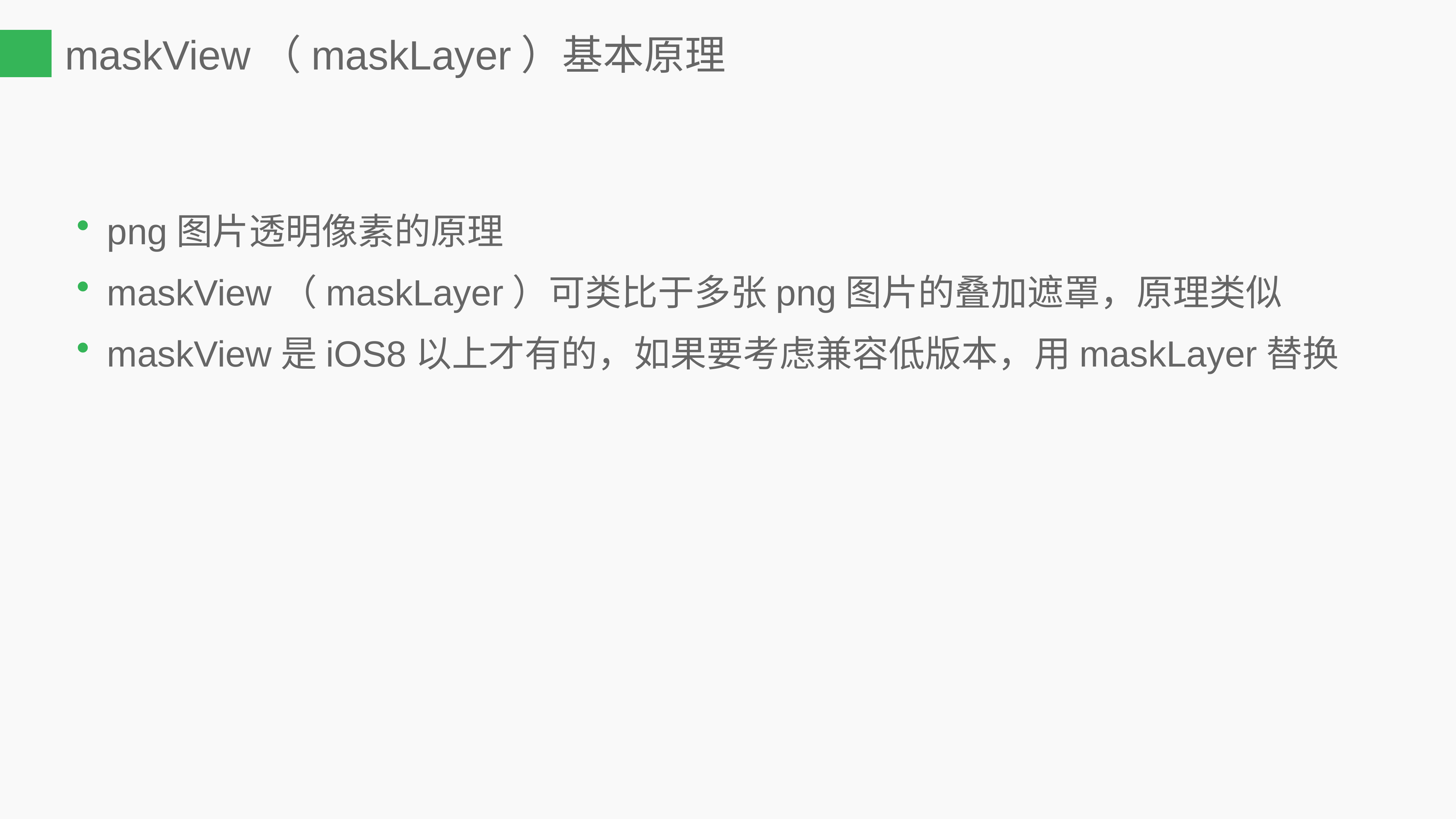

maskView（maskLayer）基本原理

png图片透明像素的原理
maskView（maskLayer）可类比于多张png图片的叠加遮罩，原理类似
maskView是iOS8以上才有的，如果要考虑兼容低版本，用maskLayer替换